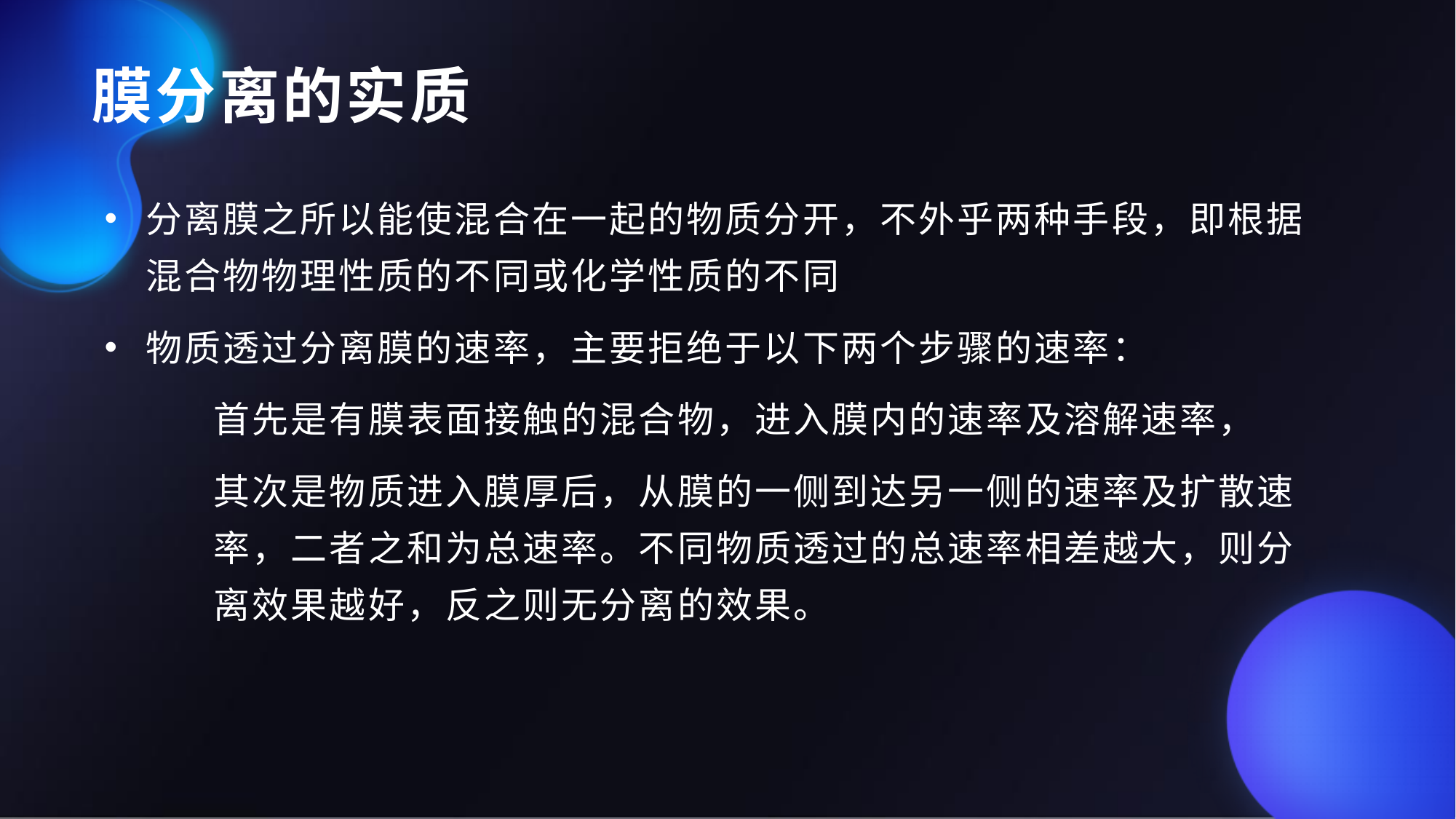

# 膜分离的实质
分离膜之所以能使混合在一起的物质分开，不外乎两种手段，即根据混合物物理性质的不同或化学性质的不同
物质透过分离膜的速率，主要拒绝于以下两个步骤的速率：
	首先是有膜表面接触的混合物，进入膜内的速率及溶解速率，
	其次是物质进入膜厚后，从膜的一侧到达另一侧的速率及扩散速		率，二者之和为总速率。不同物质透过的总速率相差越大，则分		离效果越好，反之则无分离的效果。